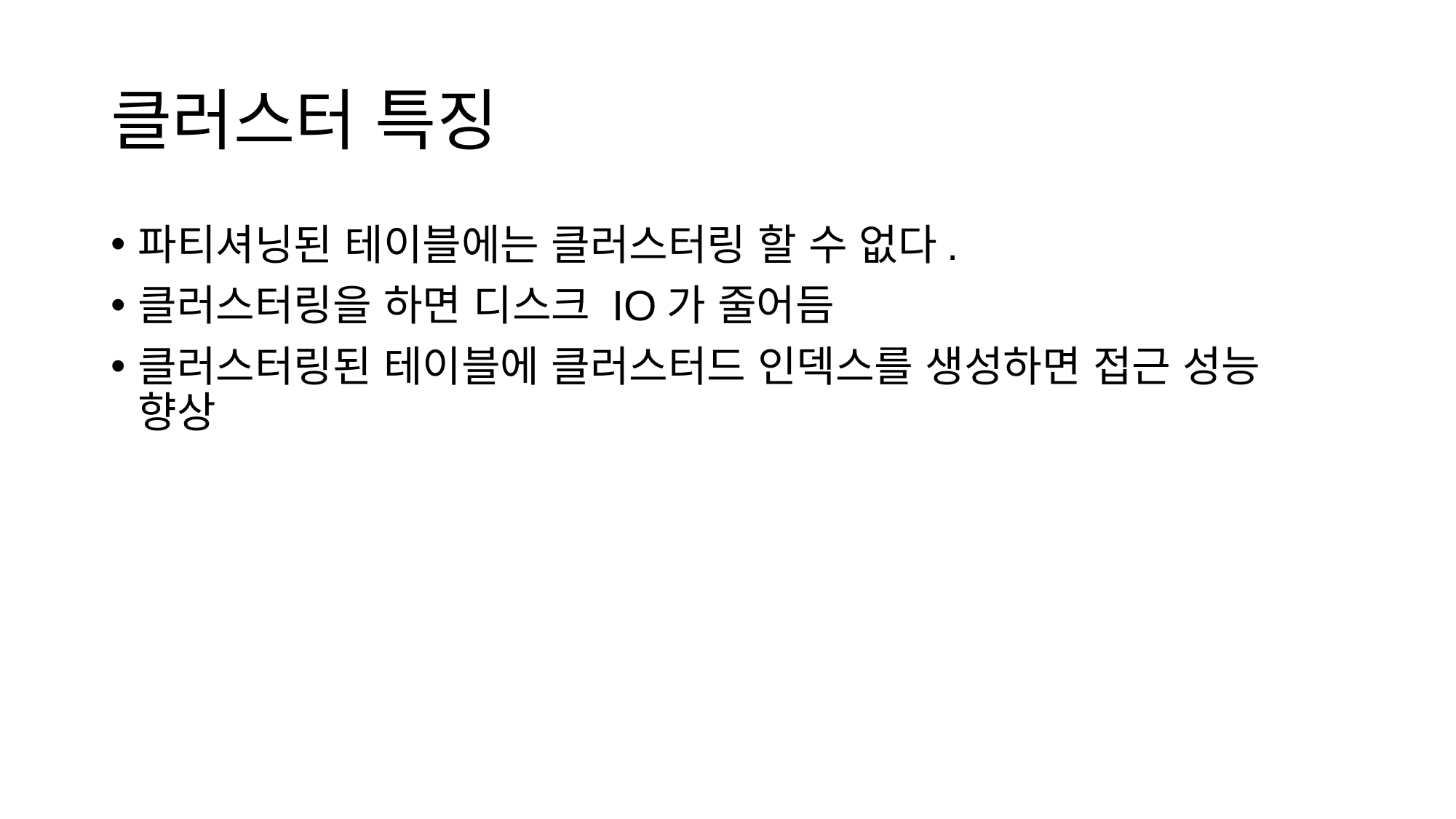

# 클러스터 특징
파티셔닝된 테이블에는 클러스터링 할 수 없다.
클러스터링을 하면 디스크 IO가 줄어듬
클러스터링된 테이블에 클러스터드 인덱스를 생성하면 접근 성능 향상